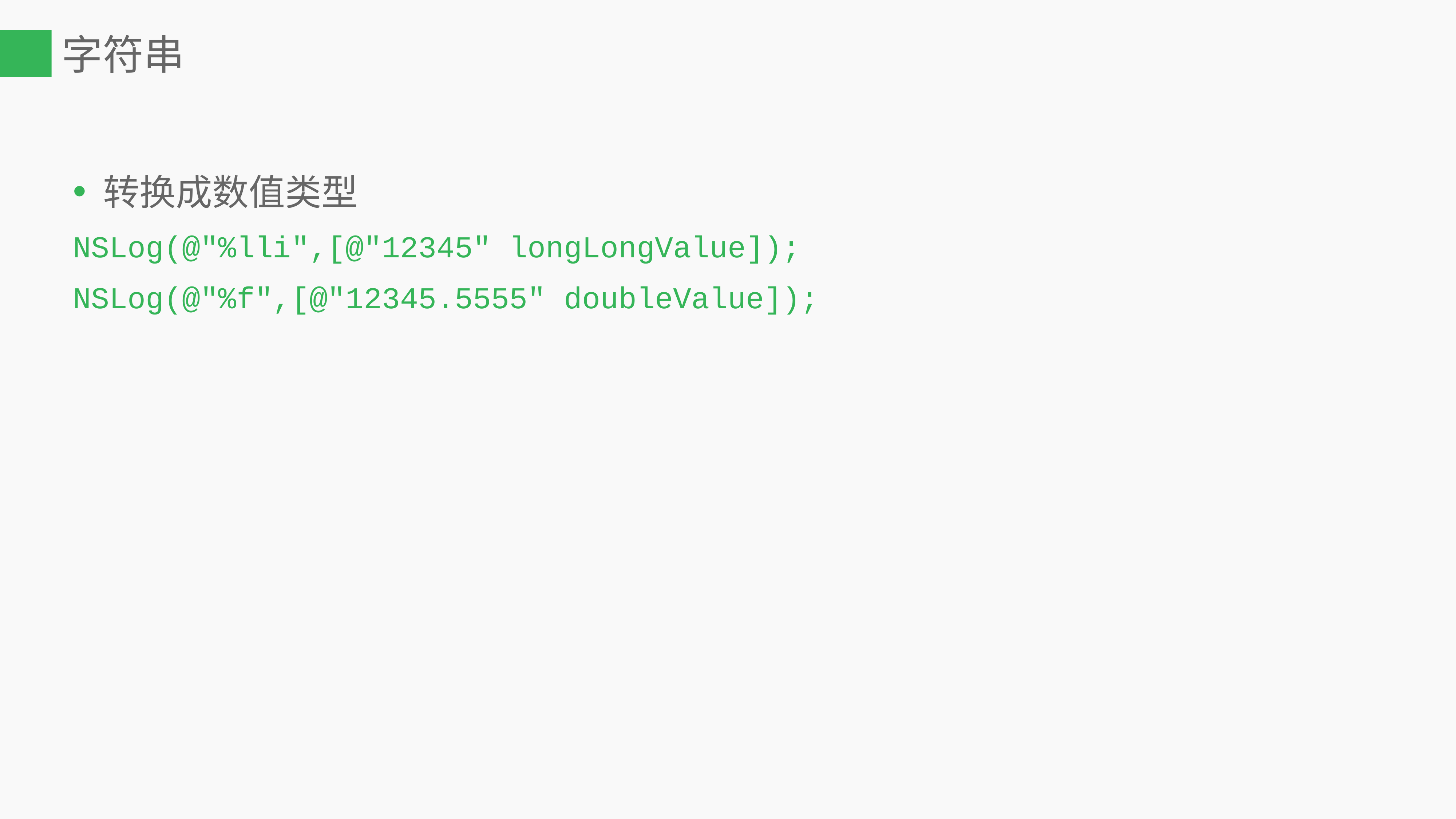

# 字符串
转换成数值类型
NSLog(@"%lli",[@"12345" longLongValue]);
NSLog(@"%f",[@"12345.5555" doubleValue]);